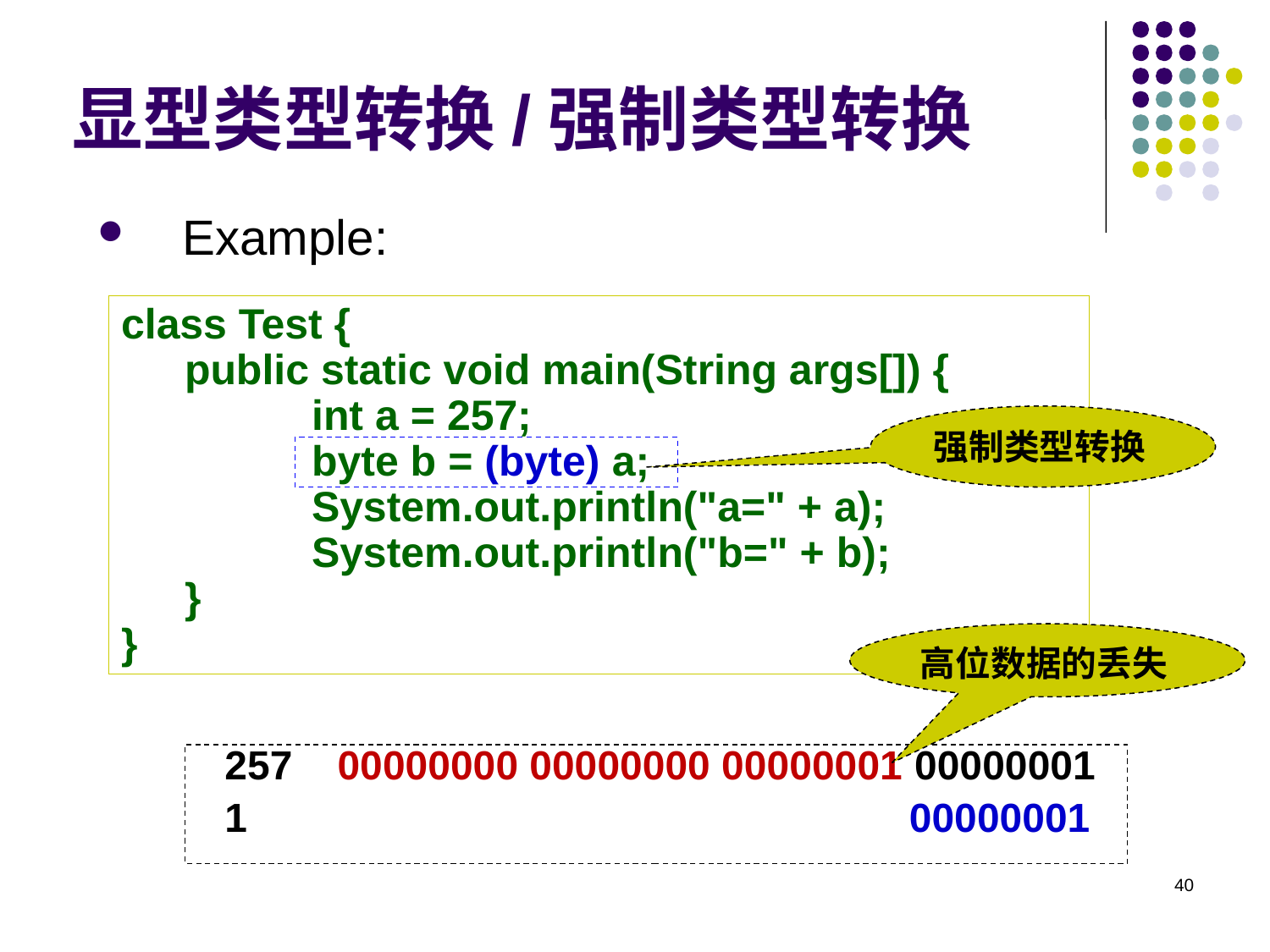

# 显型类型转换/强制类型转换
Example:

257    00000000 00000000 00000001 00000001
1                                                           00000001
class Test {
	public static void main(String args[]) {
		int a = 257;
		byte b = (byte) a;
		System.out.println("a=" + a);
		System.out.println("b=" + b);
	}
}
强制类型转换

高位数据的丢失

40